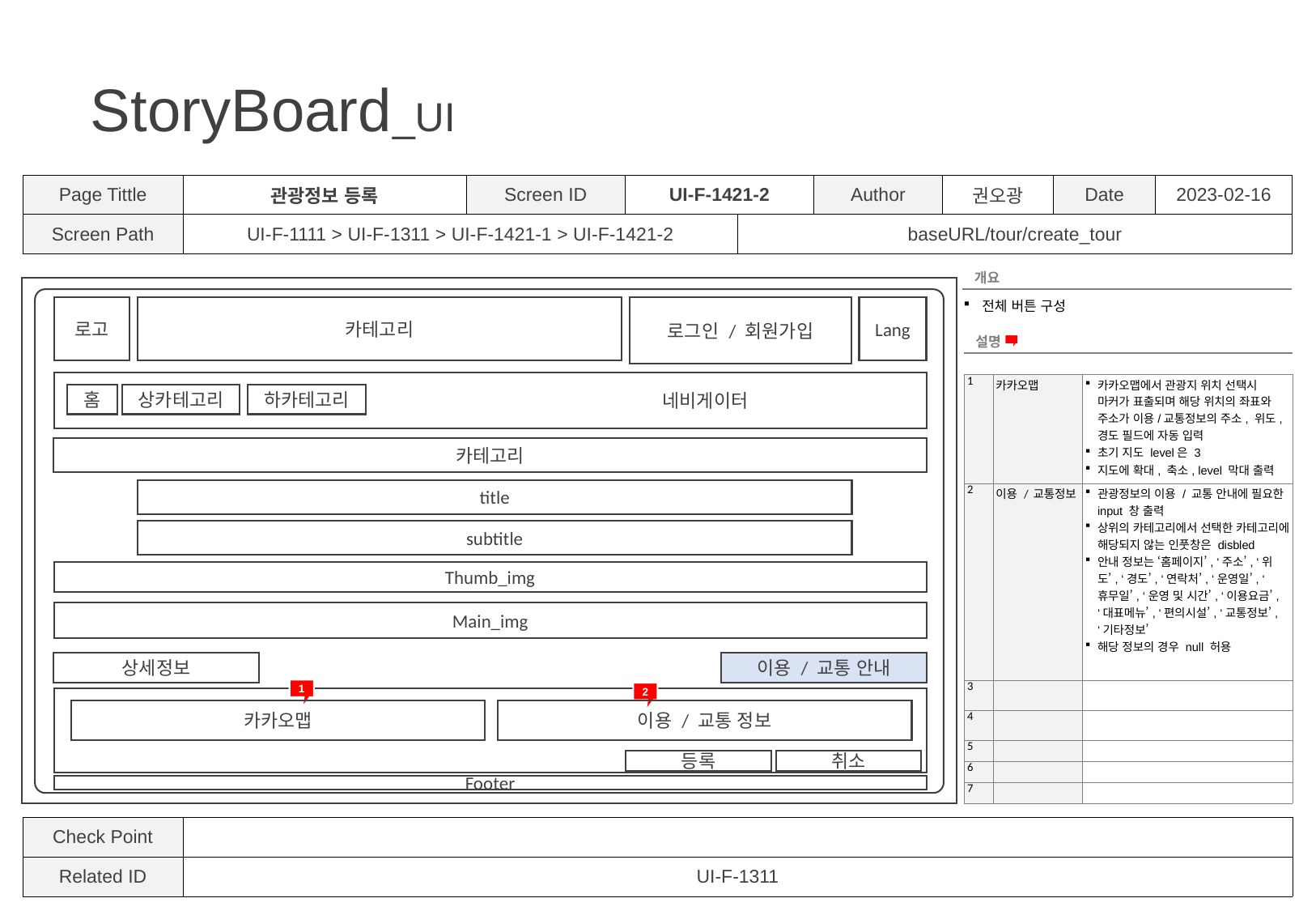

StoryBoard_UI
| Page Tittle | 관광정보 등록 | Screen ID | UI-F-1421-2 |  | Author | 권오광 | Date | 2023-02-16 |
| --- | --- | --- | --- | --- | --- | --- | --- | --- |
| Screen Path | UI-F-1111 > UI-F-1311 > UI-F-1421-1 > UI-F-1421-2 |  |  | baseURL/tour/create\_tour |  |  |  |  |
개요

전체 버튼 구성
카테고리
로고
로그인 / 회원가입
Lang
설명

                                                                                 네비게이터
| 1 | 카카오맵 | 카카오맵에서 관광지 위치 선택시 마커가 표출되며 해당 위치의 좌표와 주소가 이용/교통정보의 주소, 위도, 경도 필드에 자동 입력 초기 지도 level은 3 지도에 확대, 축소, level 막대 출력 |
| --- | --- | --- |
| 2 | 이용 / 교통정보 | 관광정보의 이용 / 교통 안내에 필요한 input 창 출력 상위의 카테고리에서 선택한 카테고리에 해당되지 않는 인풋창은 disbled 안내 정보는 ‘홈페이지’, ‘주소’, ‘위도’, ‘경도’, ‘연락처’, ‘운영일’, ‘휴무일’, ‘운영 및 시간’, ‘이용요금’, ‘대표메뉴’, ‘편의시설’, ‘교통정보’, ‘기타정보’ 해당 정보의 경우 null 허용 |
| 3 |  |  |
| 4 |  |  |
| 5 |  |  |
| 6 |  |  |
| 7 |  |  |
홈
상카테고리
하카테고리
카테고리
title
subtitle
Thumb_img
Main_img
상세정보
이용 / 교통 안내
1
2

카카오맵
이용 / 교통 정보
등록
취소
Footer
| Check Point |  |
| --- | --- |
| Related ID | UI-F-1311 |